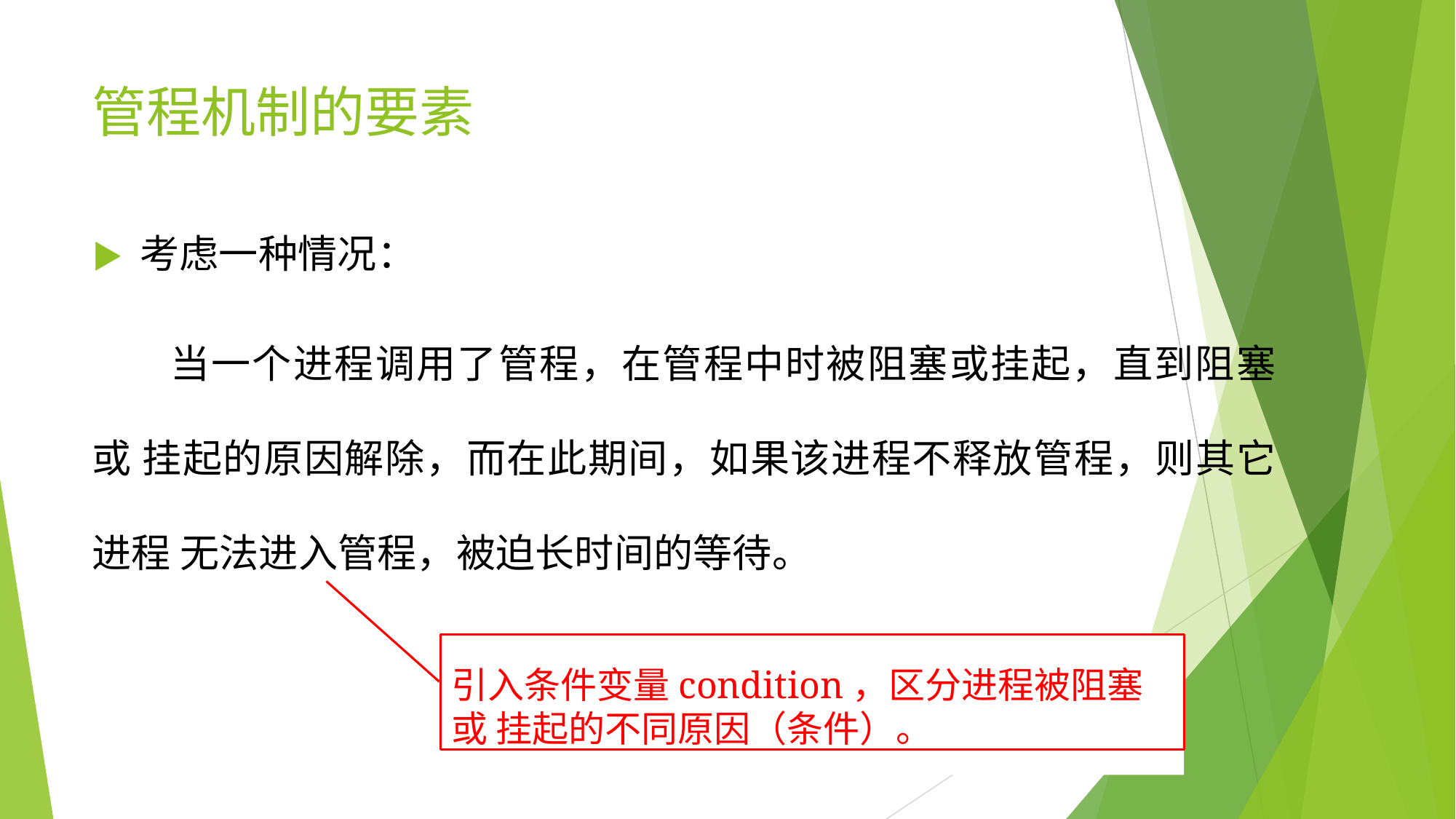

# 管程机制的要素
▶ 考虑一种情况：
当一个进程调用了管程，在管程中时被阻塞或挂起，直到阻塞或 挂起的原因解除，而在此期间，如果该进程不释放管程，则其它进程 无法进入管程，被迫长时间的等待。

引入条件变量condition，区分进程被阻塞或 挂起的不同原因（条件）。